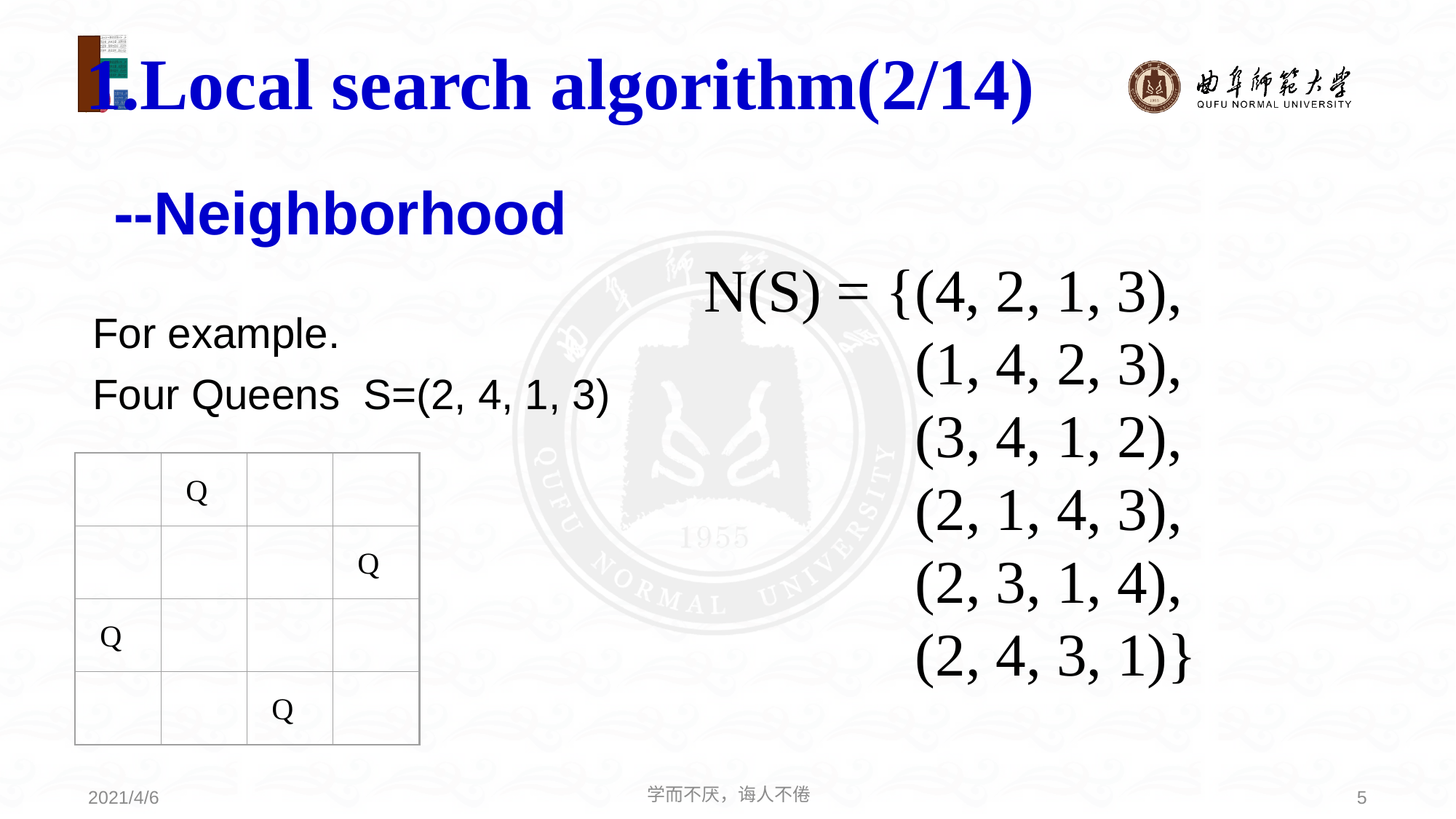

1.Local search algorithm(2/14)

--Neighborhood
N(S) = {(4, 2, 1, 3),
              (1, 4, 2, 3),
              (3, 4, 1, 2),
              (2, 1, 4, 3),
              (2, 3, 1, 4),
              (2, 4, 3, 1)}
For example.
Four Queens  S=(2, 4, 1, 3)

Q

Q

Q

Q

学而不厌，诲人不倦
5
2021/4/6